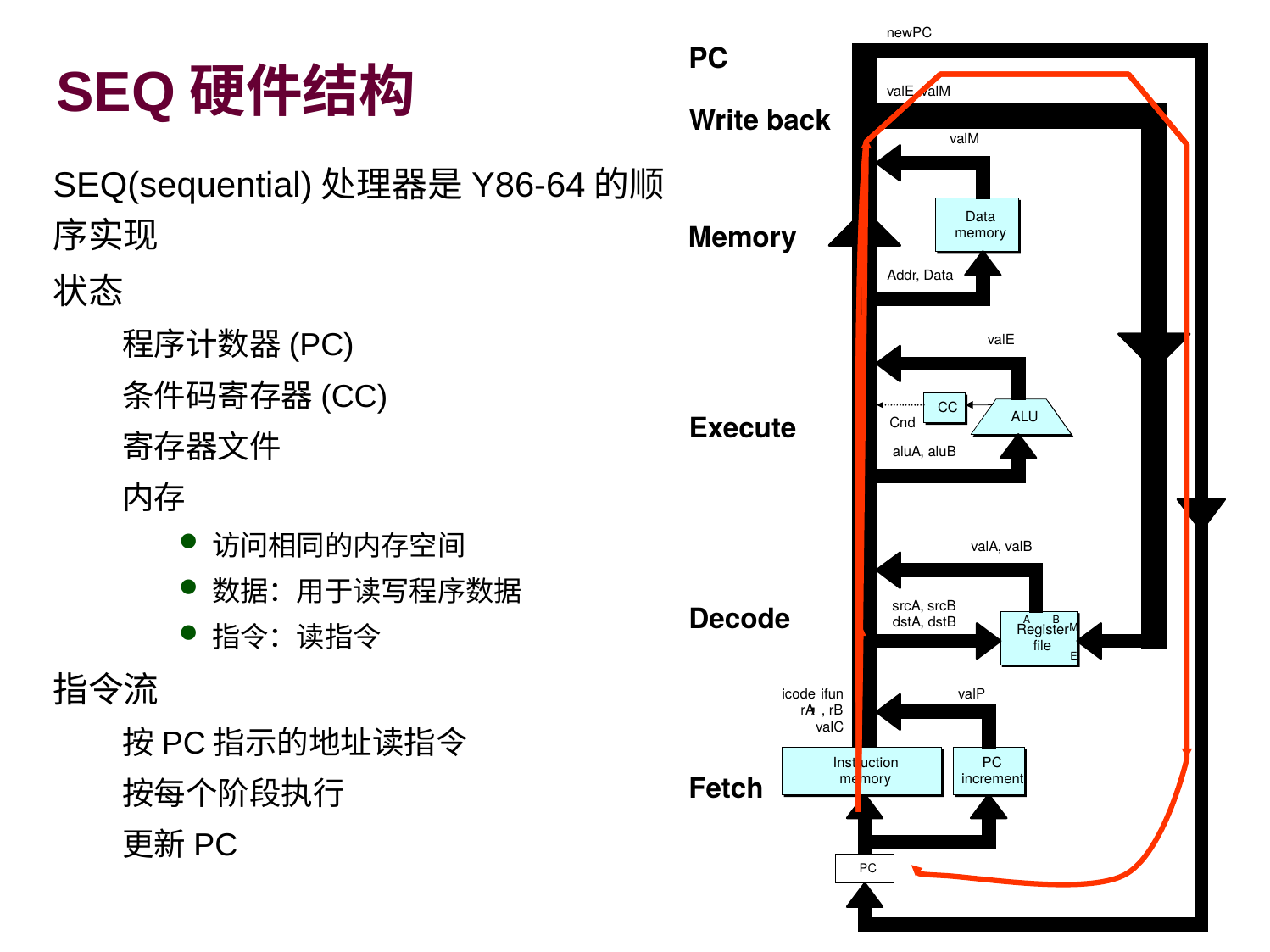

newPC

# SEQ硬件结构
PC

valE
,
valM

Write back

valM

SEQ(sequential)处理器是Y86-64的顺序实现
状态
程序计数器(PC)
条件码寄存器(CC)
寄存器文件
内存
访问相同的内存空间
数据：用于读写程序数据
指令：读指令
指令流
按PC指示的地址读指令
按每个阶段执行
更新PC

Data
Data

Memory
memory
memory

Addr
, Data

valE

CC

CC

ALU

ALU
Execute
Cnd

aluA
,
aluB

valA
,
valB

srcA
,
srcB
Decode

A
A
B
B
dstA
,
dstB

M
M
Register
Register

Register
Register

file
file
file
file

E
E

icode
,
ifun
valP

rA
,
rB

valC

Instruction
PC
Instruction
PC

memory
increment
Fetch
memory
increment

PC